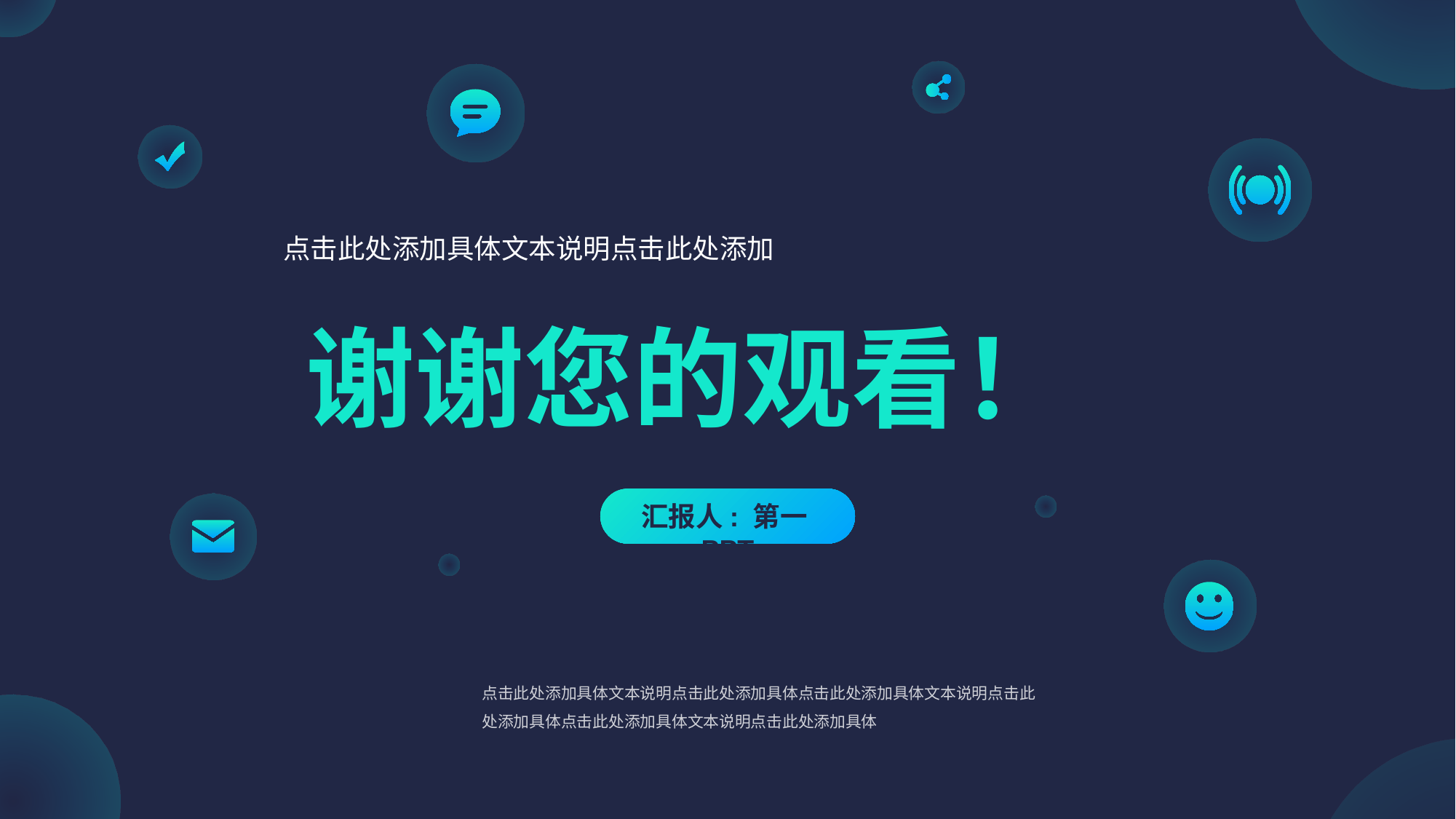

点击此处添加具体文本说明点击此处添加
谢谢您的观看！

汇报人: 第一PPT

点击此处添加具体文本说明点击此处添加具体点击此处添加具体文本说明点击此处添加具体点击此处添加具体文本说明点击此处添加具体